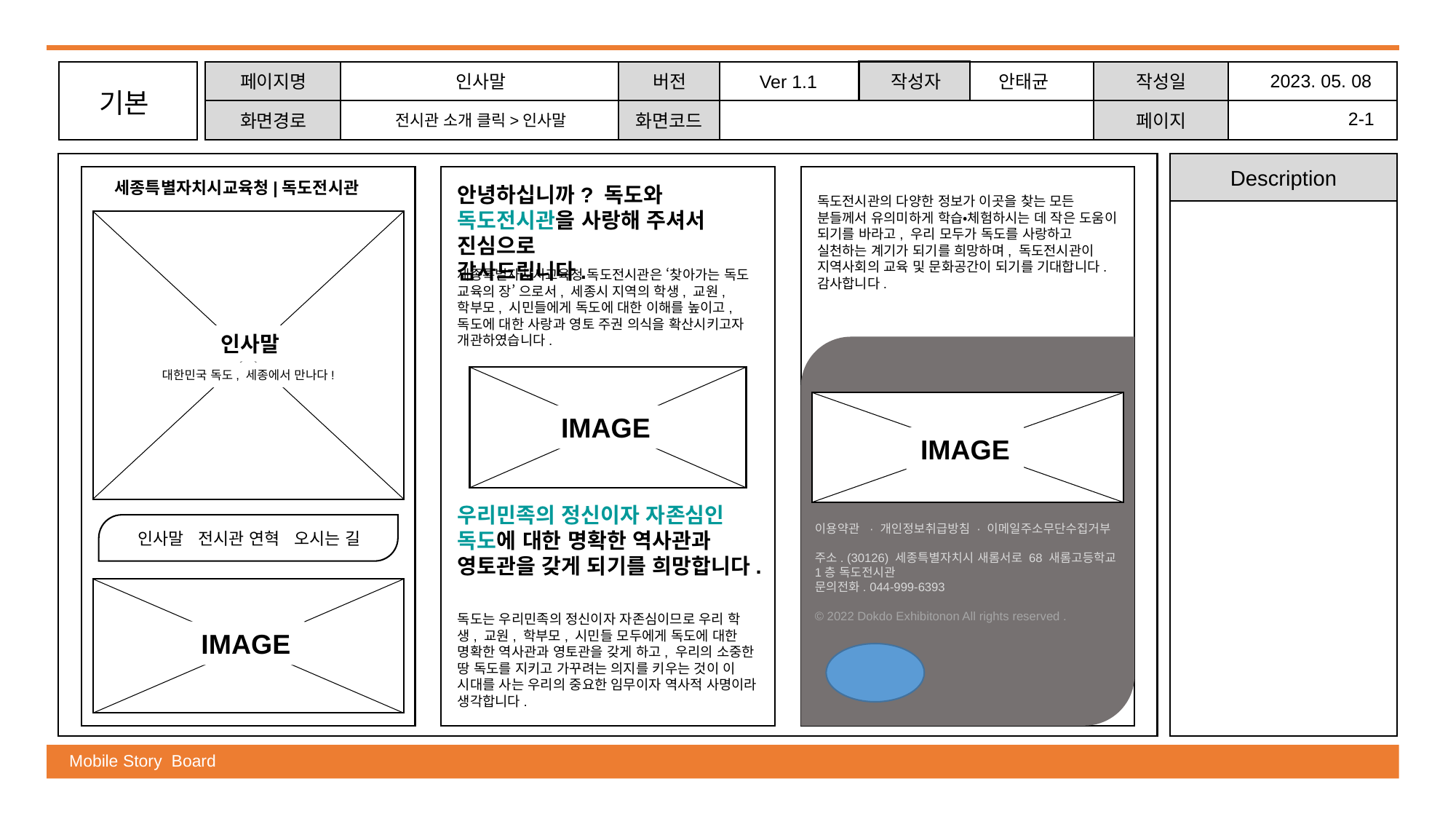

2023. 05. 08
페이지명
인사말
버전
Ver 1.1
작성자
안태균
작성일
기본
2-1
화면경로
화면코드
페이지
전시관 소개 클릭>인사말

Description

세종특별자치시교육청|독도전시관
안녕하십니까? 독도와 독도전시관을 사랑해 주셔서 진심으로
감사드립니다.
독도전시관의 다양한 정보가 이곳을 찾는 모든 분들께서 유의미하게 학습‧체험하시는 데 작은 도움이 되기를 바라고, 우리 모두가 독도를 사랑하고 실천하는 계기가 되기를 희망하며, 독도전시관이 지역사회의 교육 및 문화공간이 되기를 기대합니다. 감사합니다.

인사말
대한민국 독도, 세종에서 만나다!
세종특별자치시교육청 독도전시관은 ‘찾아가는 독도 교육의 장’ 으로서, 세종시 지역의 학생, 교원, 학부모, 시민들에게 독도에 대한 이해를 높이고, 독도에 대한 사랑과 영토 주권 의식을 확산시키고자 개관하였습니다.

IMAGE
이용약관  · 개인정보취급방침 · 이메일주소무단수집거부

주소. (30126) 세종특별자치시 새롬서로 68 새롬고등학교 1층 독도전시관
문의전화. 044-999-6393

© 2022 Dokdo Exhibitonon All rights reserved .

IMAGE
우리민족의 정신이자 자존심인
독도에 대한 명확한 역사관과
영토관을 갖게 되기를 희망합니다.

인사말   전시관 연혁   오시는 길

IMAGE
독도는 우리민족의 정신이자 자존심이므로 우리 학생, 교원, 학부모, 시민들 모두에게 독도에 대한 명확한 역사관과 영토관을 갖게 하고, 우리의 소중한 땅 독도를 지키고 가꾸려는 의지를 키우는 것이 이 시대를 사는 우리의 중요한 임무이자 역사적 사명이라 생각합니다.

Mobile Story  Board